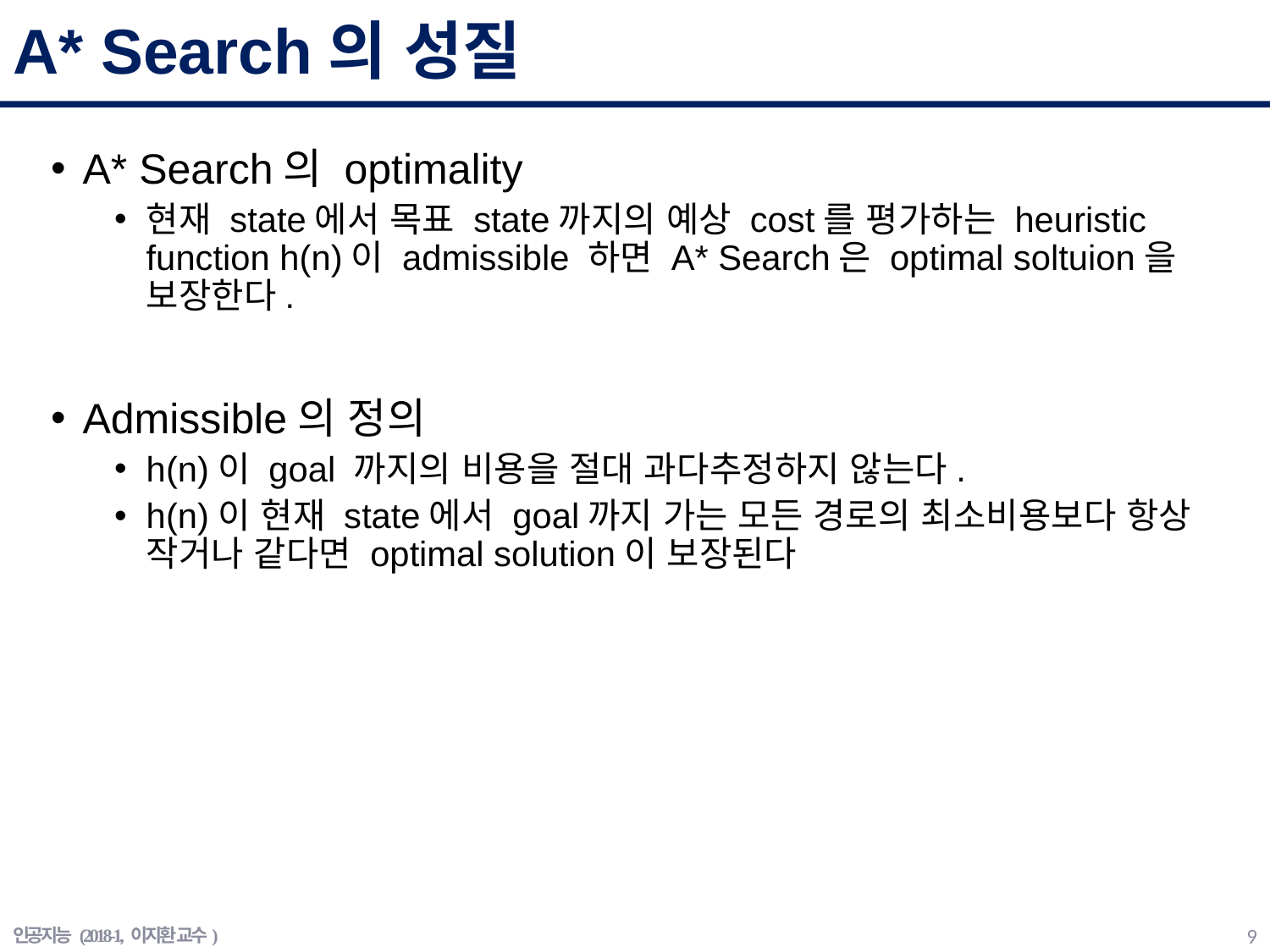

# A* Search의 성질
A* Search의 optimality
현재 state에서 목표 state까지의 예상 cost를 평가하는 heuristic function h(n)이 admissible 하면 A* Search은 optimal soltuion을 보장한다.

Admissible의 정의
h(n)이 goal 까지의 비용을 절대 과다추정하지 않는다.
h(n)이 현재 state에서 goal까지 가는 모든 경로의 최소비용보다 항상 작거나 같다면 optimal solution이 보장된다
인공지능 (2018-1, 이지환 교수)
9